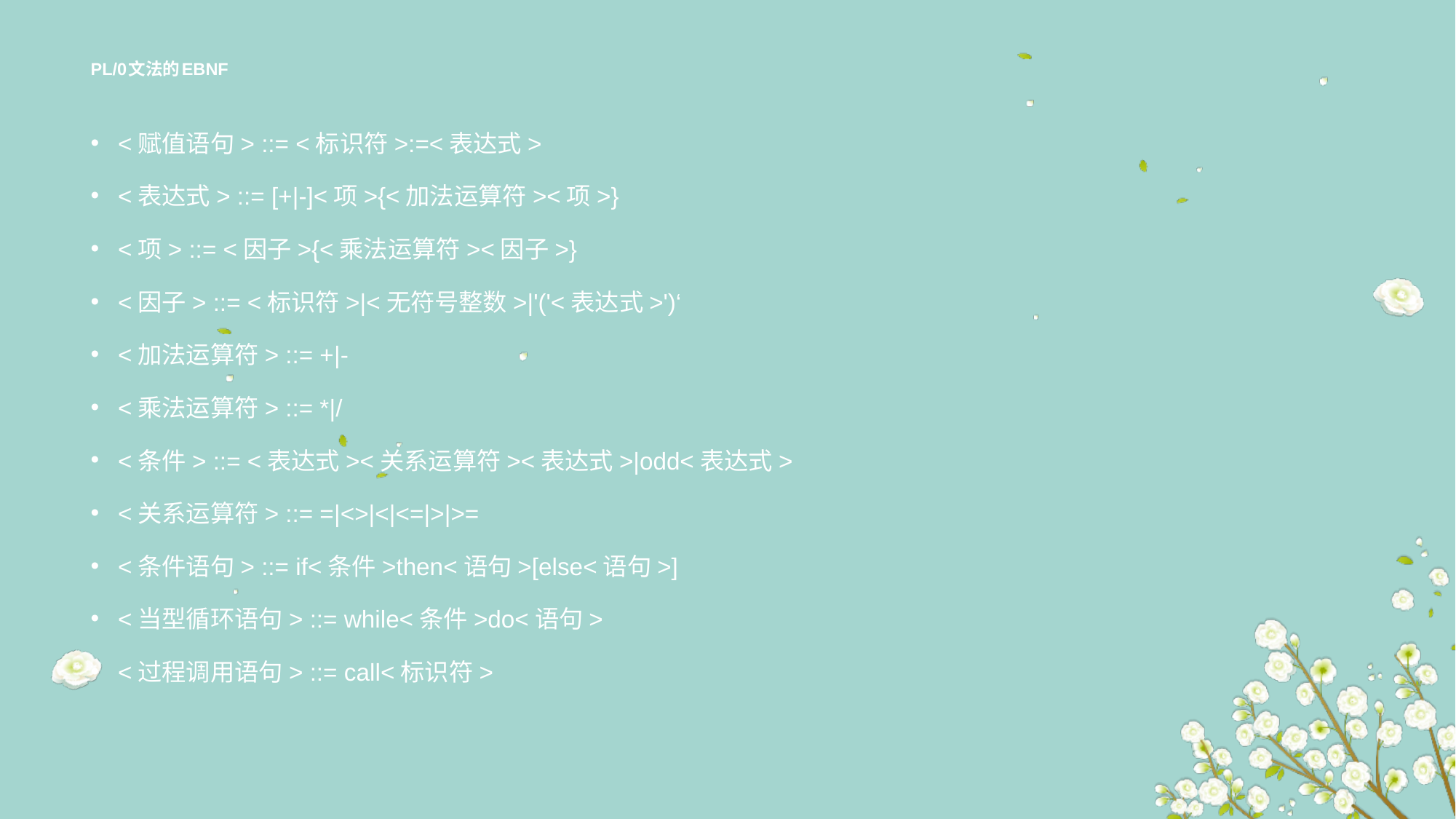

# PL/0文法的EBNF
<赋值语句> ::= <标识符>:=<表达式>
<表达式> ::= [+|-]<项>{<加法运算符><项>}
<项> ::= <因子>{<乘法运算符><因子>}
<因子> ::= <标识符>|<无符号整数>|'('<表达式>')‘
<加法运算符> ::= +|-
<乘法运算符> ::= *|/
<条件> ::= <表达式><关系运算符><表达式>|odd<表达式>
<关系运算符> ::= =|<>|<|<=|>|>=
<条件语句> ::= if<条件>then<语句>[else<语句>]
<当型循环语句> ::= while<条件>do<语句>
<过程调用语句> ::= call<标识符>